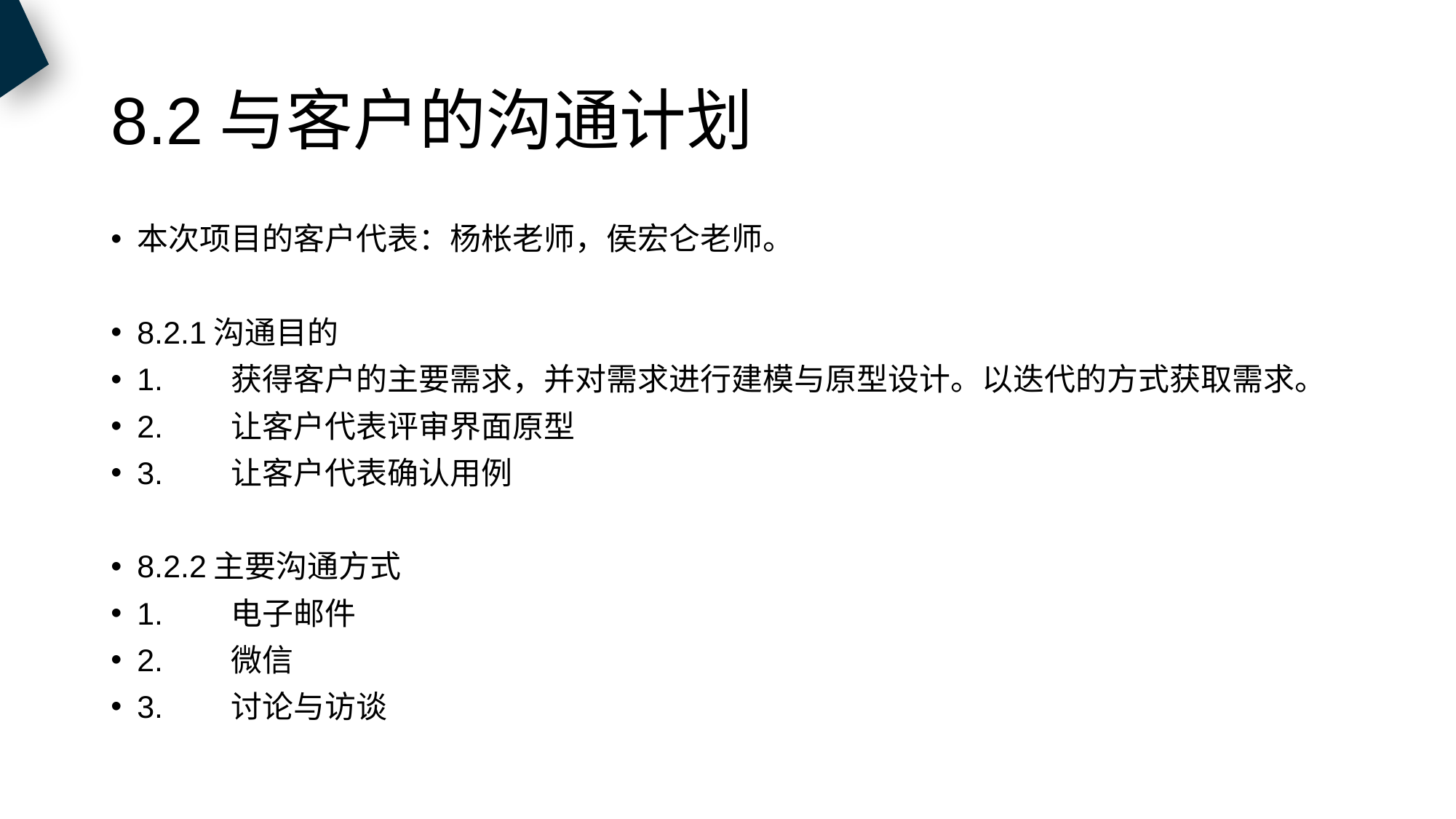

# 8.2与客户的沟通计划
本次项目的客户代表：杨枨老师，侯宏仑老师。

8.2.1沟通目的
1.	获得客户的主要需求，并对需求进行建模与原型设计。以迭代的方式获取需求。
2.	让客户代表评审界面原型
3.	让客户代表确认用例

8.2.2主要沟通方式
1.	电子邮件
2.	微信
3.	讨论与访谈